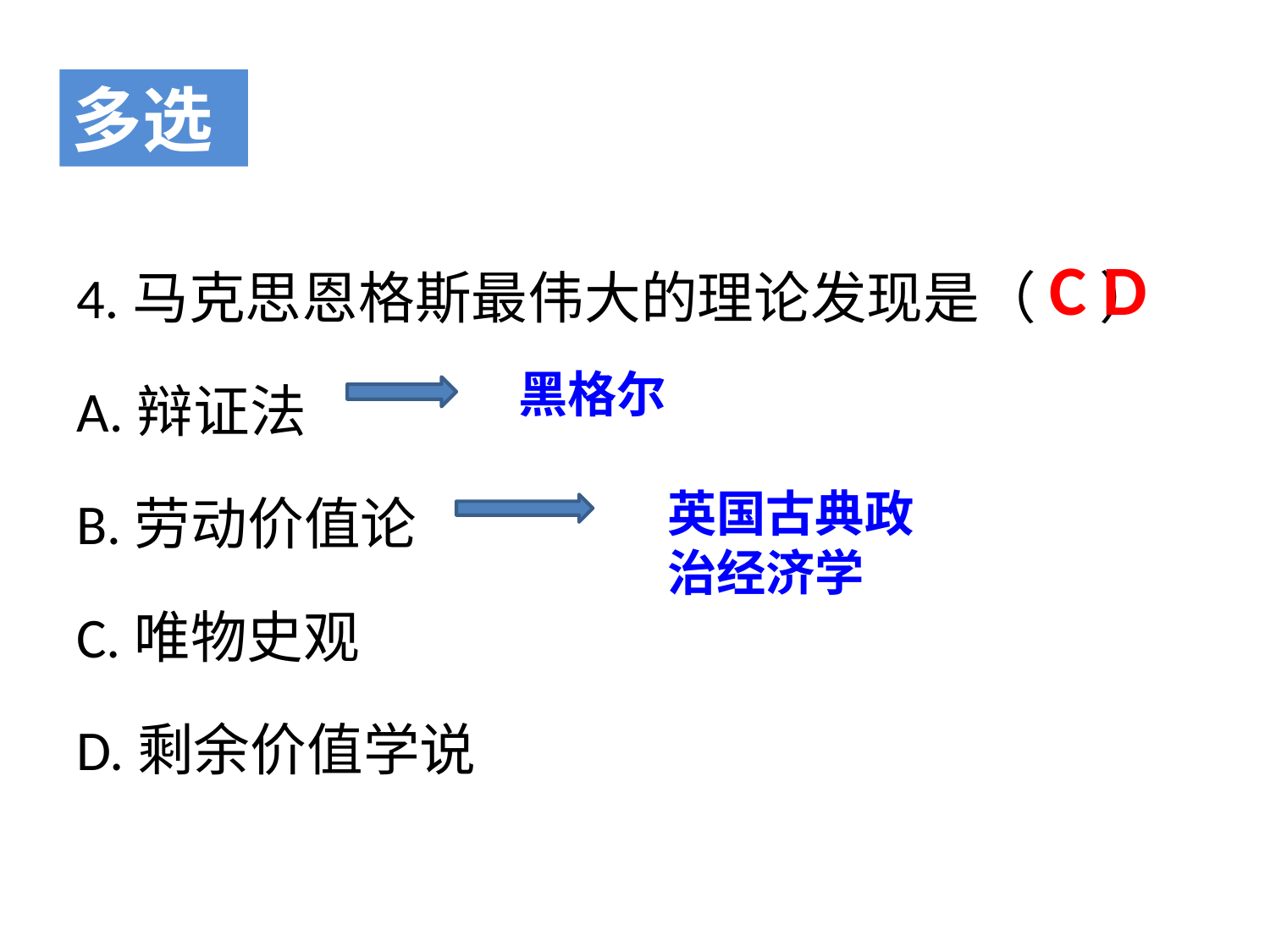

多选
4.马克思恩格斯最伟大的理论发现是（     ）
A.辩证法
B.劳动价值论
C.唯物史观
D.剩余价值学说

C D
黑格尔

英国古典政治经济学